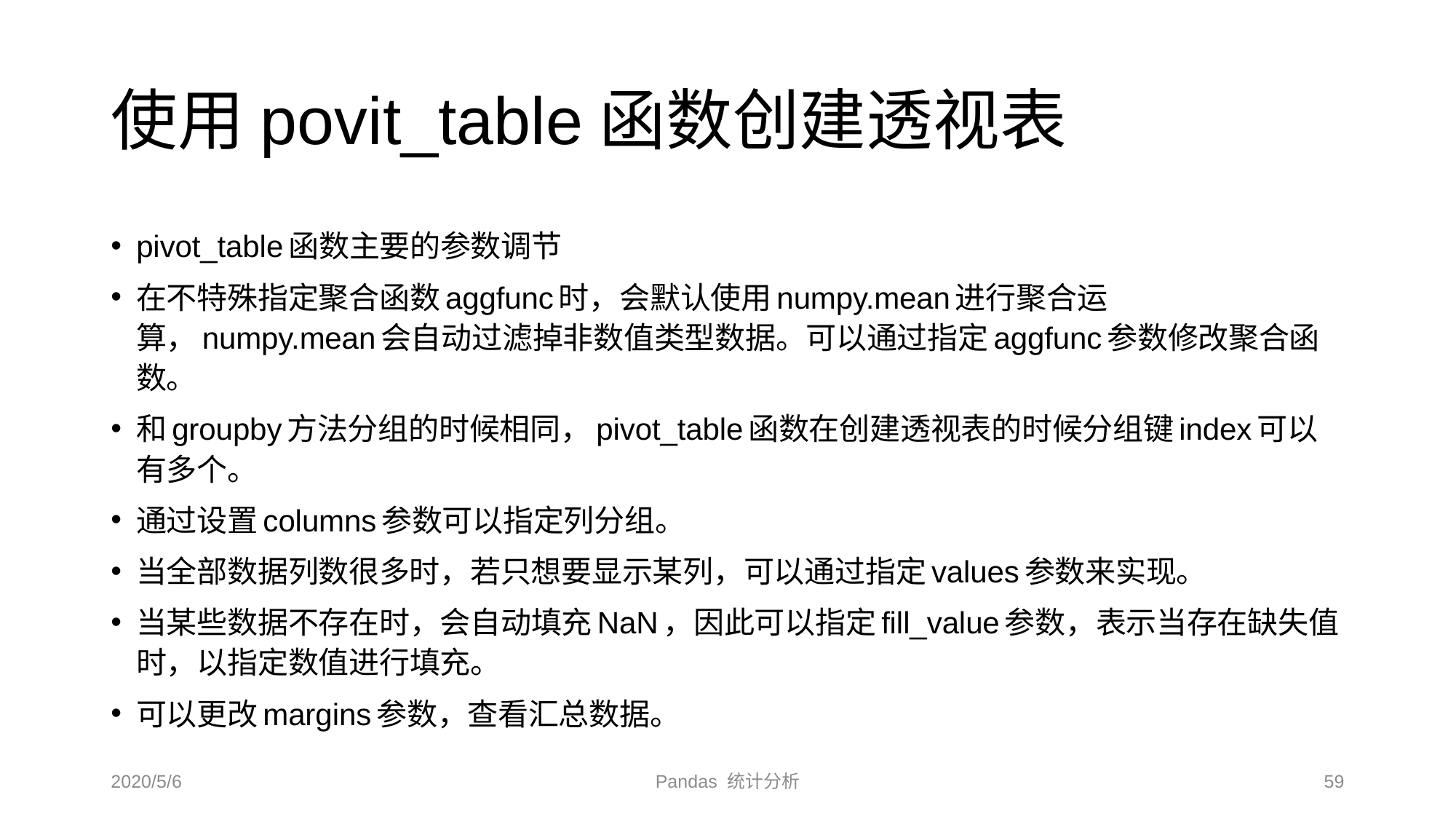

# 使用povit_table函数创建透视表
pivot_table函数主要的参数调节
在不特殊指定聚合函数aggfunc时，会默认使用numpy.mean进行聚合运算，numpy.mean会自动过滤掉非数值类型数据。可以通过指定aggfunc参数修改聚合函数。
和groupby方法分组的时候相同，pivot_table函数在创建透视表的时候分组键index可以有多个。
通过设置columns参数可以指定列分组。
当全部数据列数很多时，若只想要显示某列，可以通过指定values参数来实现。
当某些数据不存在时，会自动填充NaN，因此可以指定fill_value参数，表示当存在缺失值时，以指定数值进行填充。
可以更改margins参数，查看汇总数据。

2020/5/6
Pandas 统计分析
59